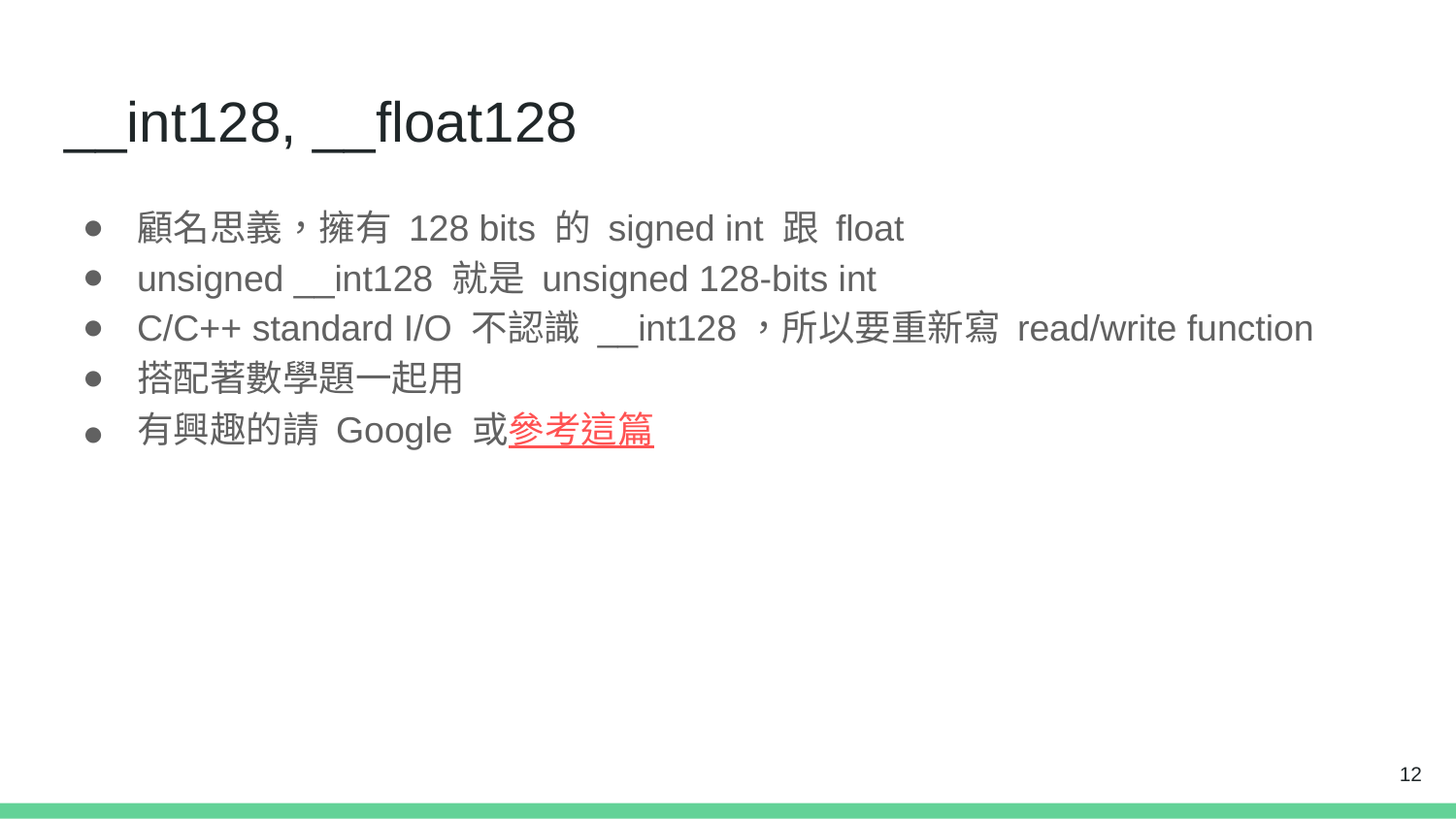

# __int128, __float128
顧名思義，擁有 128 bits 的 signed int 跟 float
unsigned __int128 就是 unsigned 128-bits int
C/C++ standard I/O 不認識 __int128，所以要重新寫 read/write function
搭配著數學題一起用
有興趣的請 Google 或參考這篇

12